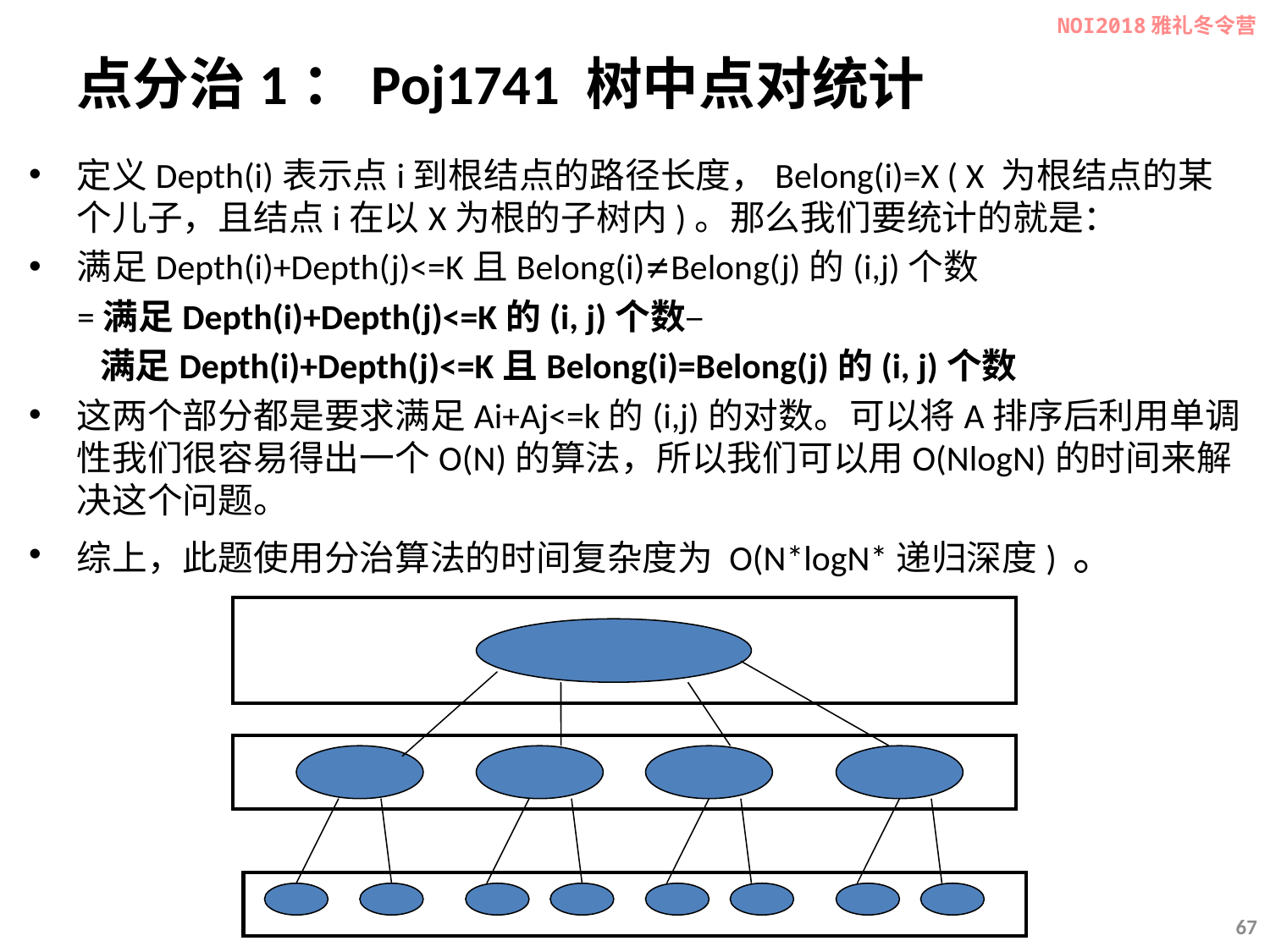

NOI2018雅礼冬令营
# 点分治1：Poj1741 树中点对统计
定义Depth(i)表示点i到根结点的路径长度，Belong(i)=X ( X 为根结点的某个儿子，且结点i在以X为根的子树内)。那么我们要统计的就是：
满足Depth(i)+Depth(j)<=K且Belong(i)≠Belong(j)的(i,j)个数
      =满足Depth(i)+Depth(j)<=K的(i, j)个数–
        满足Depth(i)+Depth(j)<=K且Belong(i)=Belong(j)的(i, j)个数
这两个部分都是要求满足Ai+Aj<=k的(i,j)的对数。可以将A排序后利用单调性我们很容易得出一个O(N)的算法，所以我们可以用O(NlogN)的时间来解决这个问题。
综上，此题使用分治算法的时间复杂度为 O(N*logN*递归深度) 。

67